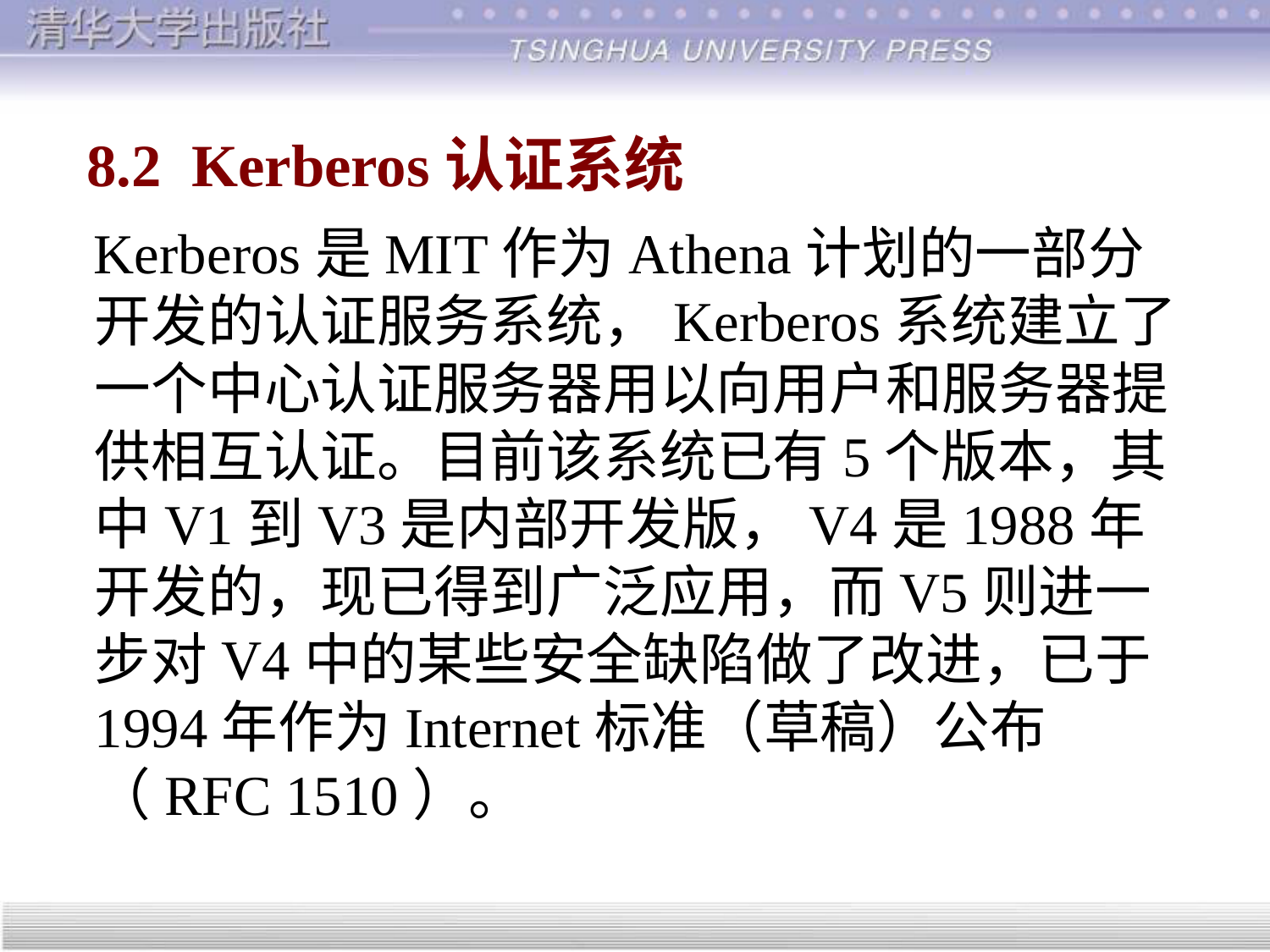

# 8.2  Kerberos认证系统
Kerberos是MIT作为Athena计划的一部分开发的认证服务系统，Kerberos系统建立了一个中心认证服务器用以向用户和服务器提供相互认证。目前该系统已有5个版本，其中V1到V3是内部开发版，V4是1988年开发的，现已得到广泛应用，而V5则进一步对V4中的某些安全缺陷做了改进，已于1994年作为Internet标准（草稿）公布（RFC 1510）。